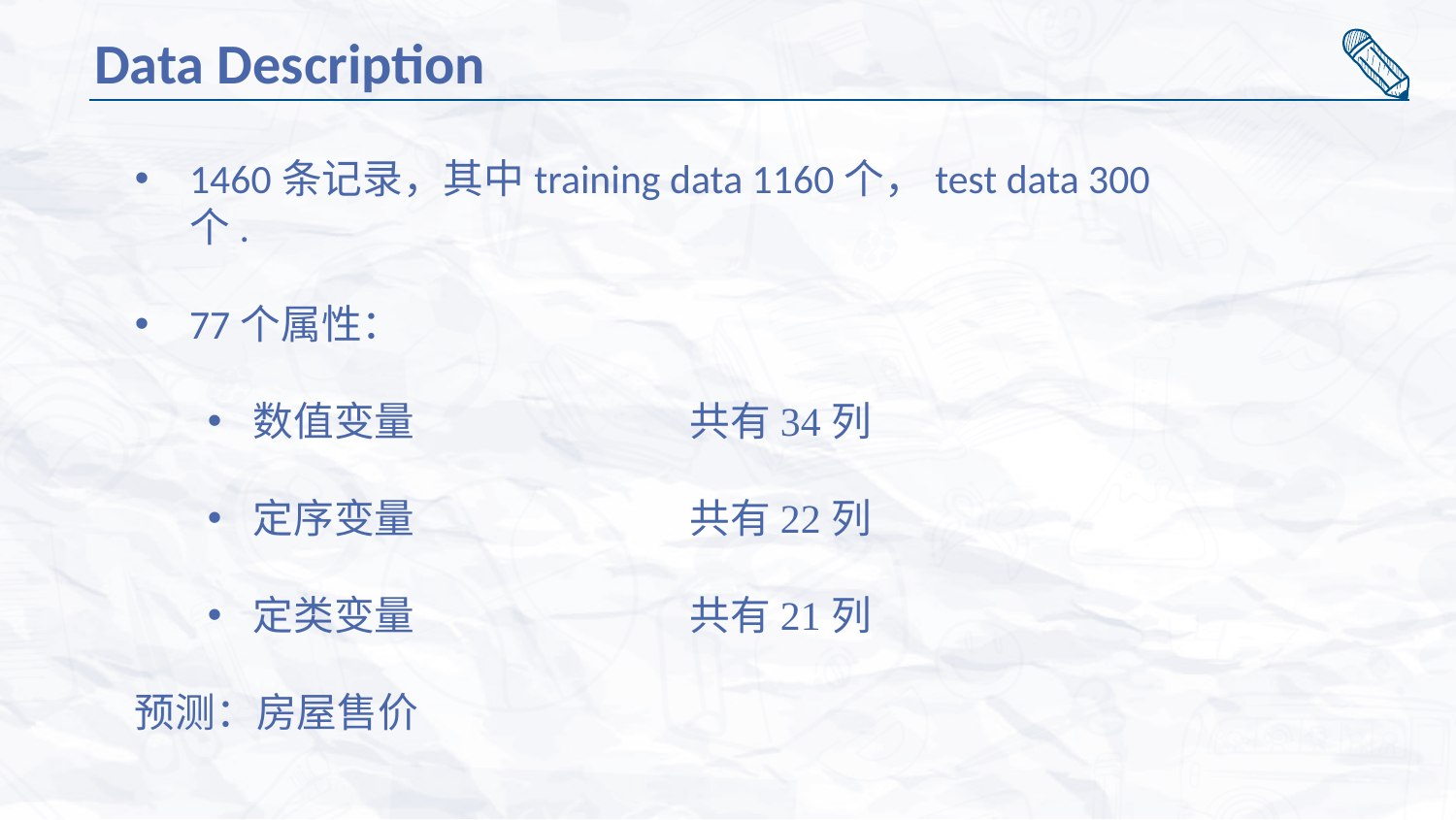

Data Description
1460条记录，其中training data 1160个，test data 300个.

77个属性：

数值变量		共有34列

定序变量		共有22列

定类变量		共有21列

预测：房屋售价